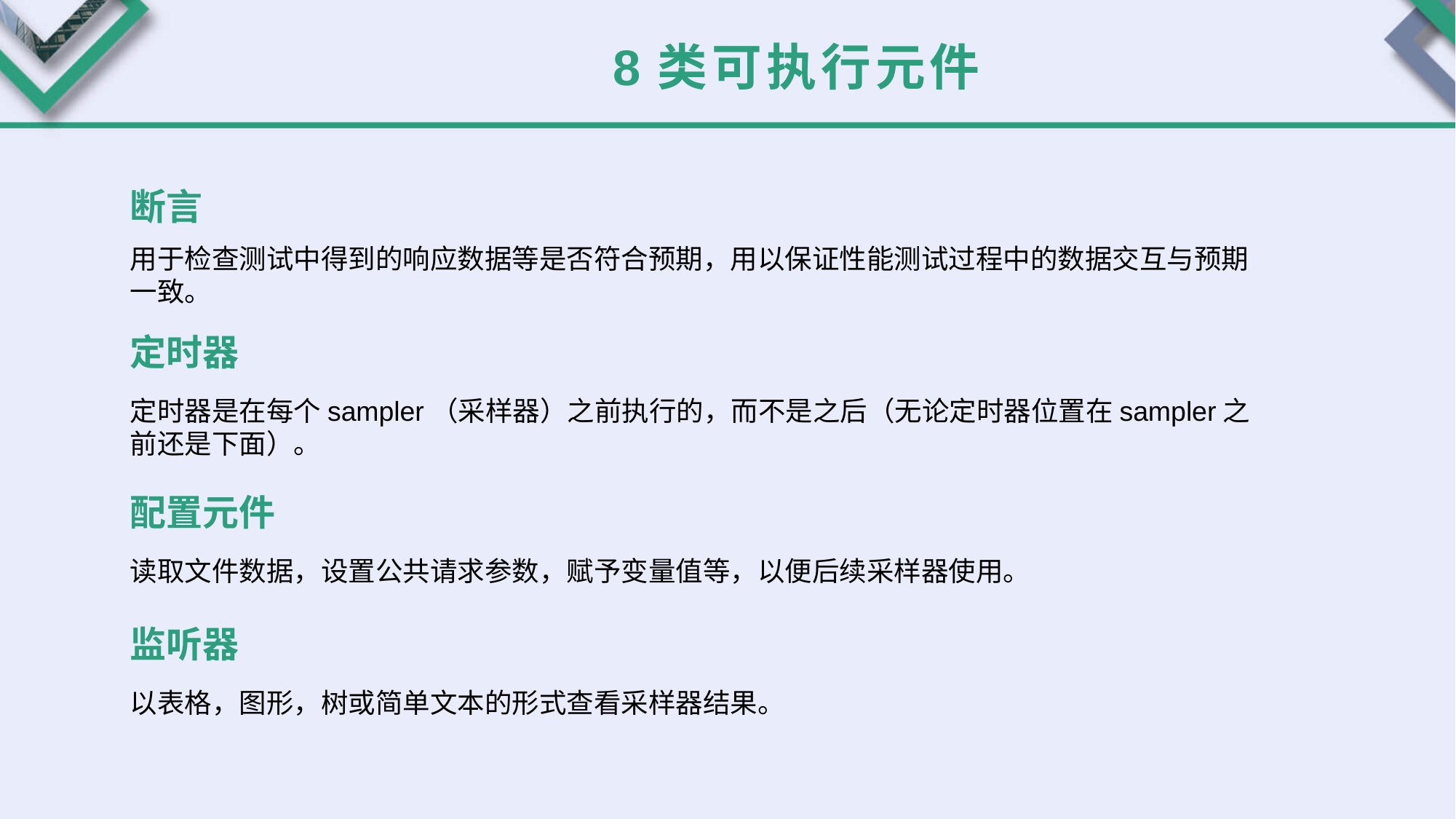

8类可执行元件
断言
用于检查测试中得到的响应数据等是否符合预期，用以保证性能测试过程中的数据交互与预期一致。
定时器
定时器是在每个sampler（采样器）之前执行的，而不是之后（无论定时器位置在sampler之前还是下面）。
配置元件
读取文件数据，设置公共请求参数，赋予变量值等，以便后续采样器使用。
监听器
以表格，图形，树或简单文本的形式查看采样器结果。